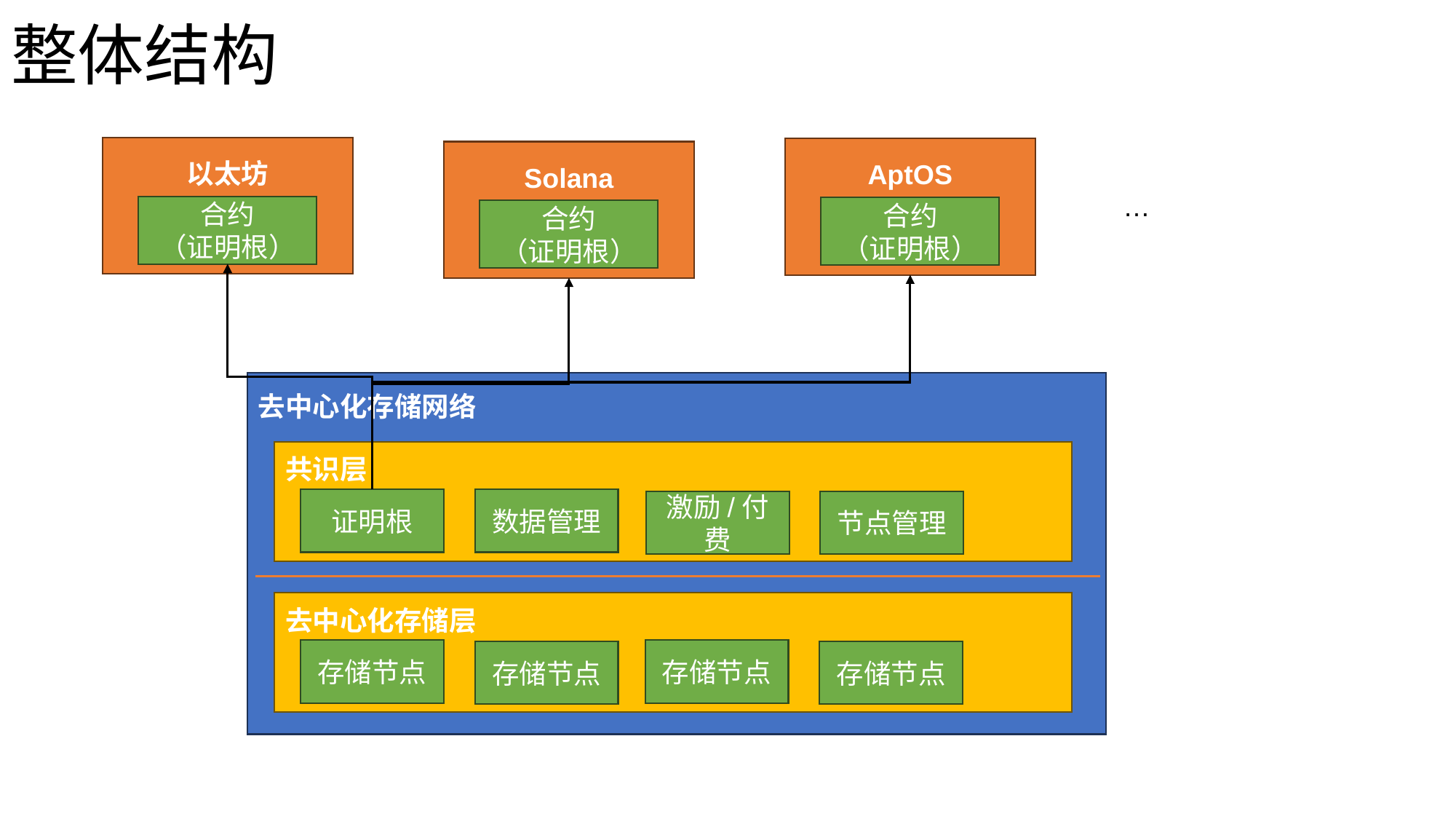

# 整体结构
以太坊

AptOS

Solana

…
合约
（证明根）
合约
（证明根）
合约
（证明根）
去中心化存储网络

共识层

证明根
数据管理
激励/付费
节点管理
去中心化存储层

存储节点
存储节点
存储节点
存储节点